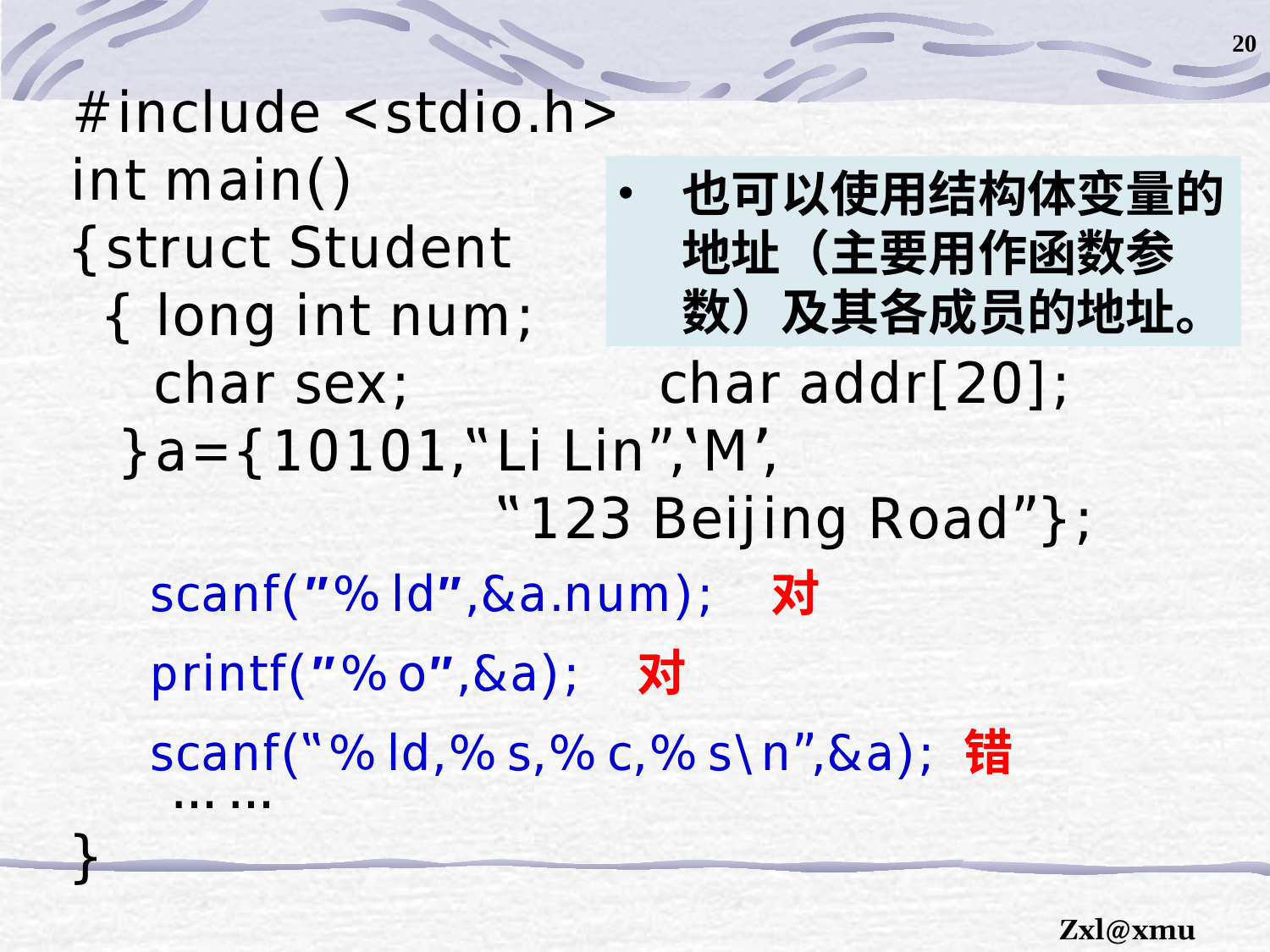

20
#include <stdio.h>
int main()
{struct Student
  { long int num;        char name[20];
     char sex;               char addr[20];
   }a={10101,“Li Lin”,‘M’,
                          “123 Beijing Road”};

      ……
}

也可以使用结构体变量的地址（主要用作函数参数）及其各成员的地址。
scanf(″%ld″,&a.num);   对
printf(″%o″,&a);   对
scanf(“%ld,%s,%c,%s\n”,&a); 错